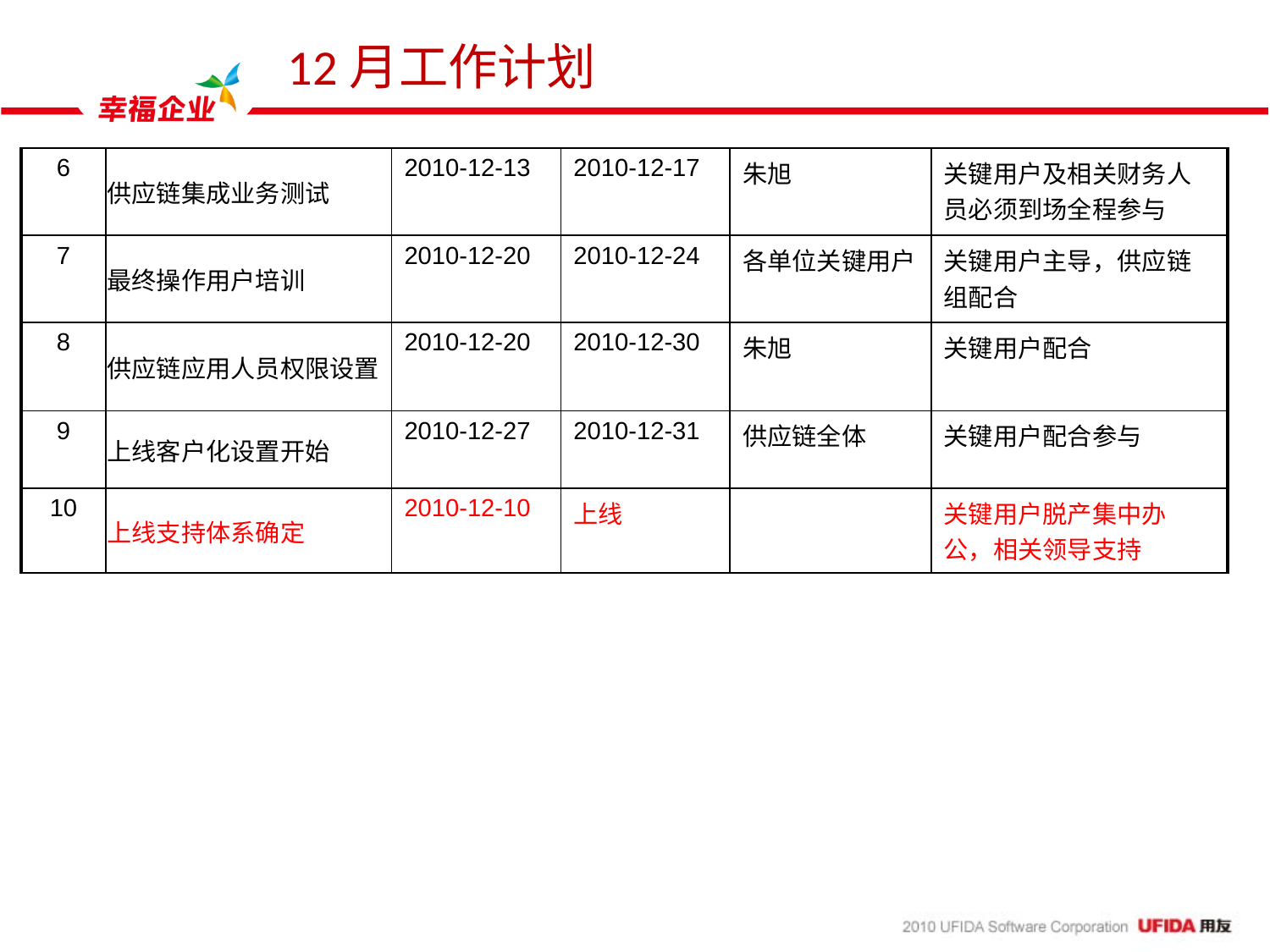

12月工作计划
| 6 | 供应链集成业务测试 | 2010-12-13 | 2010-12-17 | 朱旭 | 关键用户及相关财务人员必须到场全程参与 |
| --- | --- | --- | --- | --- | --- |
| 7 | 最终操作用户培训 | 2010-12-20 | 2010-12-24 | 各单位关键用户 | 关键用户主导，供应链组配合 |
| 8 | 供应链应用人员权限设置 | 2010-12-20 | 2010-12-30 | 朱旭 | 关键用户配合 |
| 9 | 上线客户化设置开始 | 2010-12-27 | 2010-12-31 | 供应链全体 | 关键用户配合参与 |
| 10 | 上线支持体系确定 | 2010-12-10 | 上线 |  | 关键用户脱产集中办公，相关领导支持 |